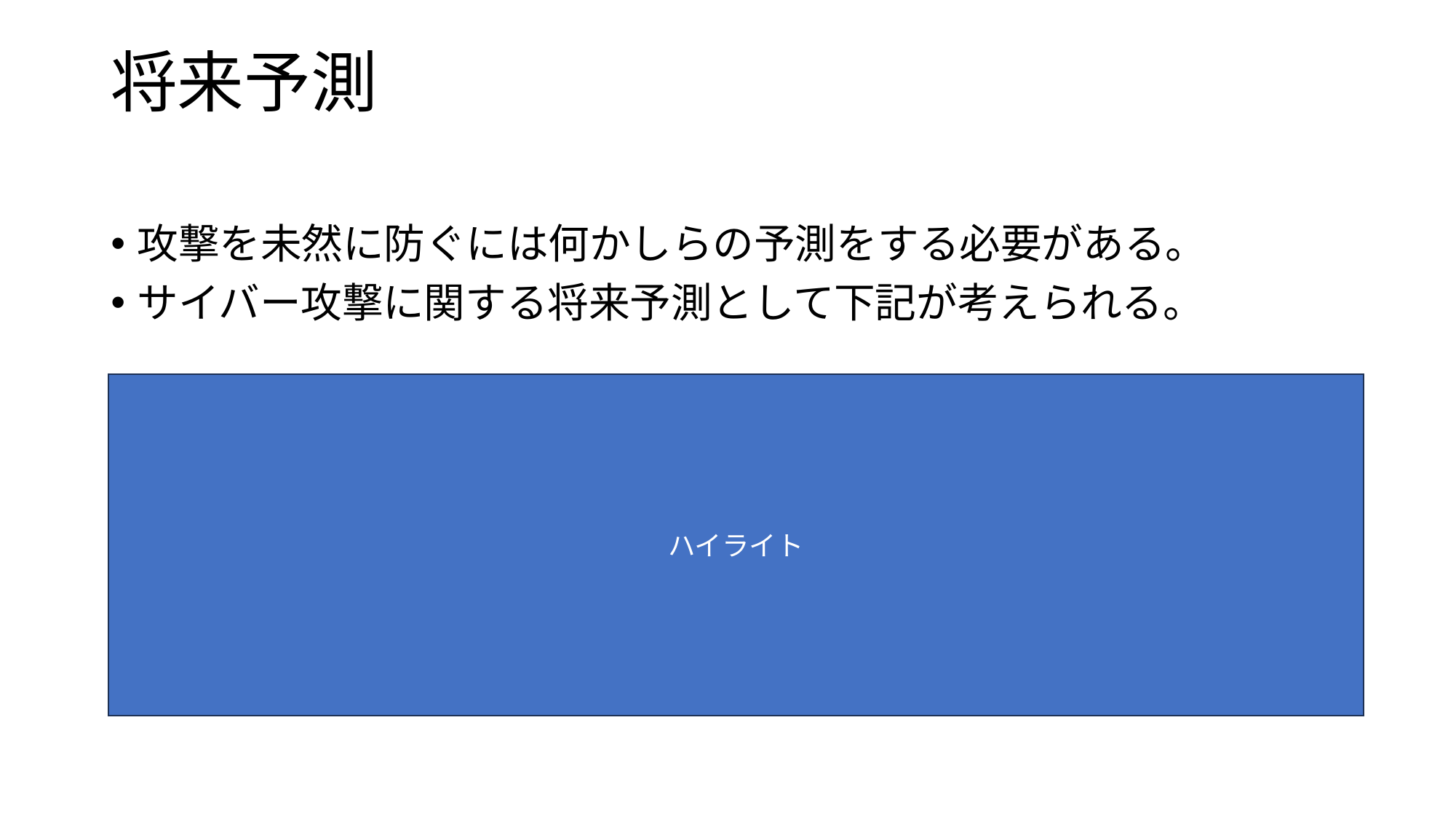

# 将来予測
攻撃を未然に防ぐには何かしらの予測をする必要がある。
サイバー攻撃に関する将来予測として下記が考えられる。

ハイライト